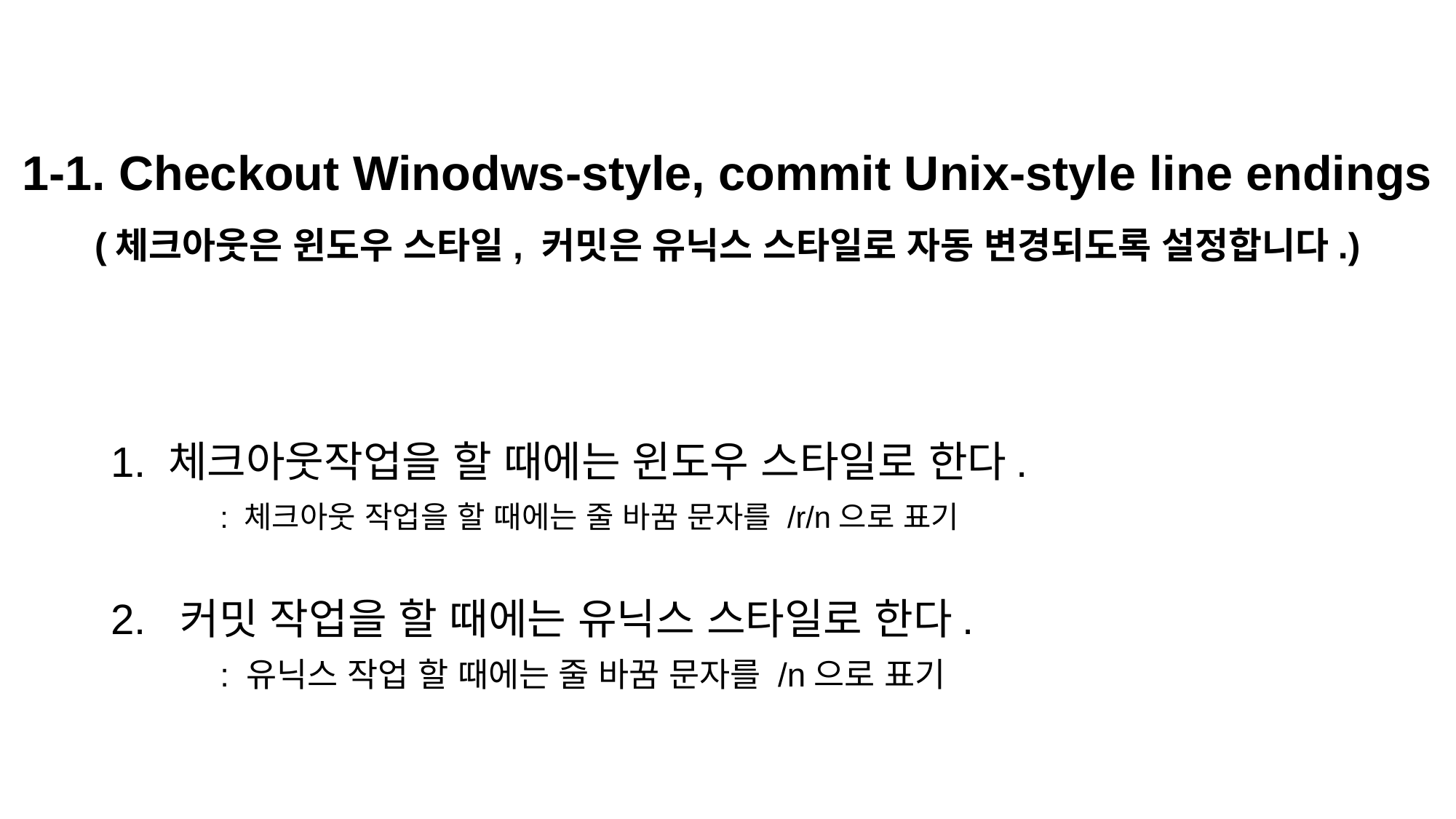

# 1-1. Checkout Winodws-style, commit Unix-style line endings (체크아웃은 윈도우 스타일, 커밋은 유닉스 스타일로 자동 변경되도록 설정합니다.)
1. 체크아웃작업을 할 때에는 윈도우 스타일로 한다.
	: 체크아웃 작업을 할 때에는 줄 바꿈 문자를 /r/n으로 표기

2.  커밋 작업을 할 때에는 유닉스 스타일로 한다.
	: 유닉스 작업 할 때에는 줄 바꿈 문자를 /n으로 표기